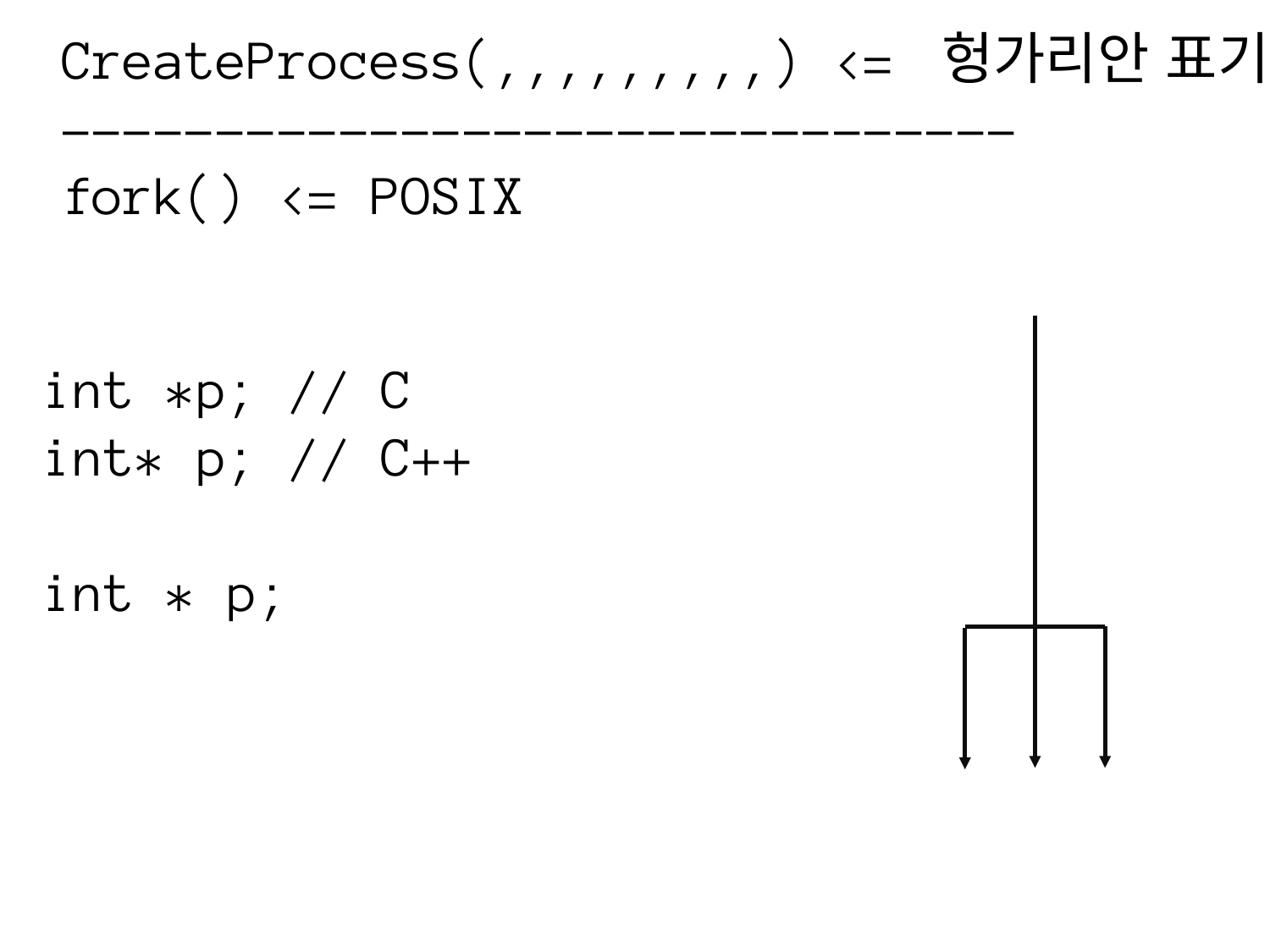

CreateProcess(,,,,,,,,,) <= 헝가리안 표기법
-------------------------------
fork() <= POSIX
int *p; // C
int* p; // C++

int * p;